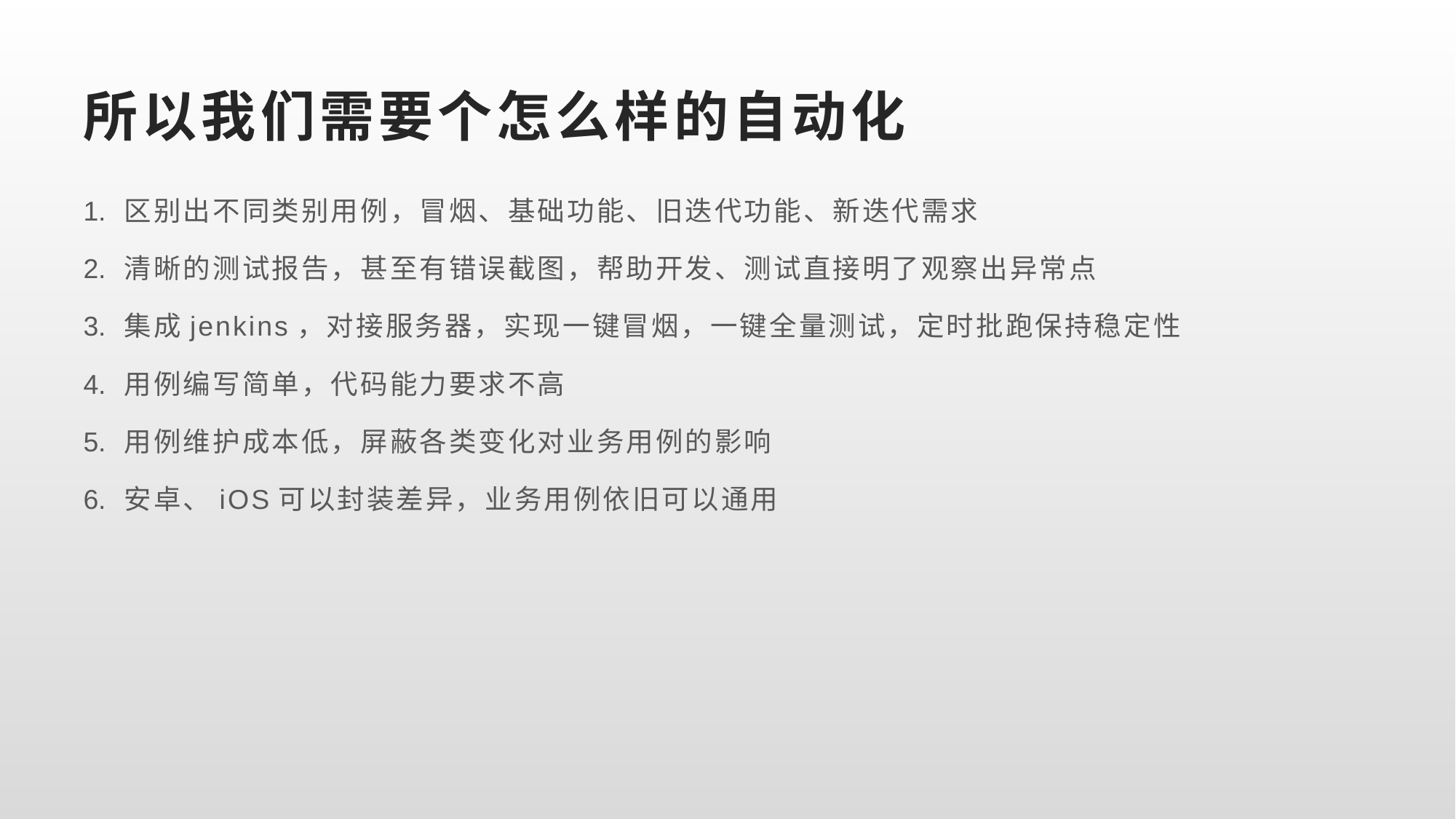

# 所以我们需要个怎么样的自动化
区别出不同类别用例，冒烟、基础功能、旧迭代功能、新迭代需求
清晰的测试报告，甚至有错误截图，帮助开发、测试直接明了观察出异常点
集成jenkins，对接服务器，实现一键冒烟，一键全量测试，定时批跑保持稳定性
用例编写简单，代码能力要求不高
用例维护成本低，屏蔽各类变化对业务用例的影响
安卓、iOS可以封装差异，业务用例依旧可以通用